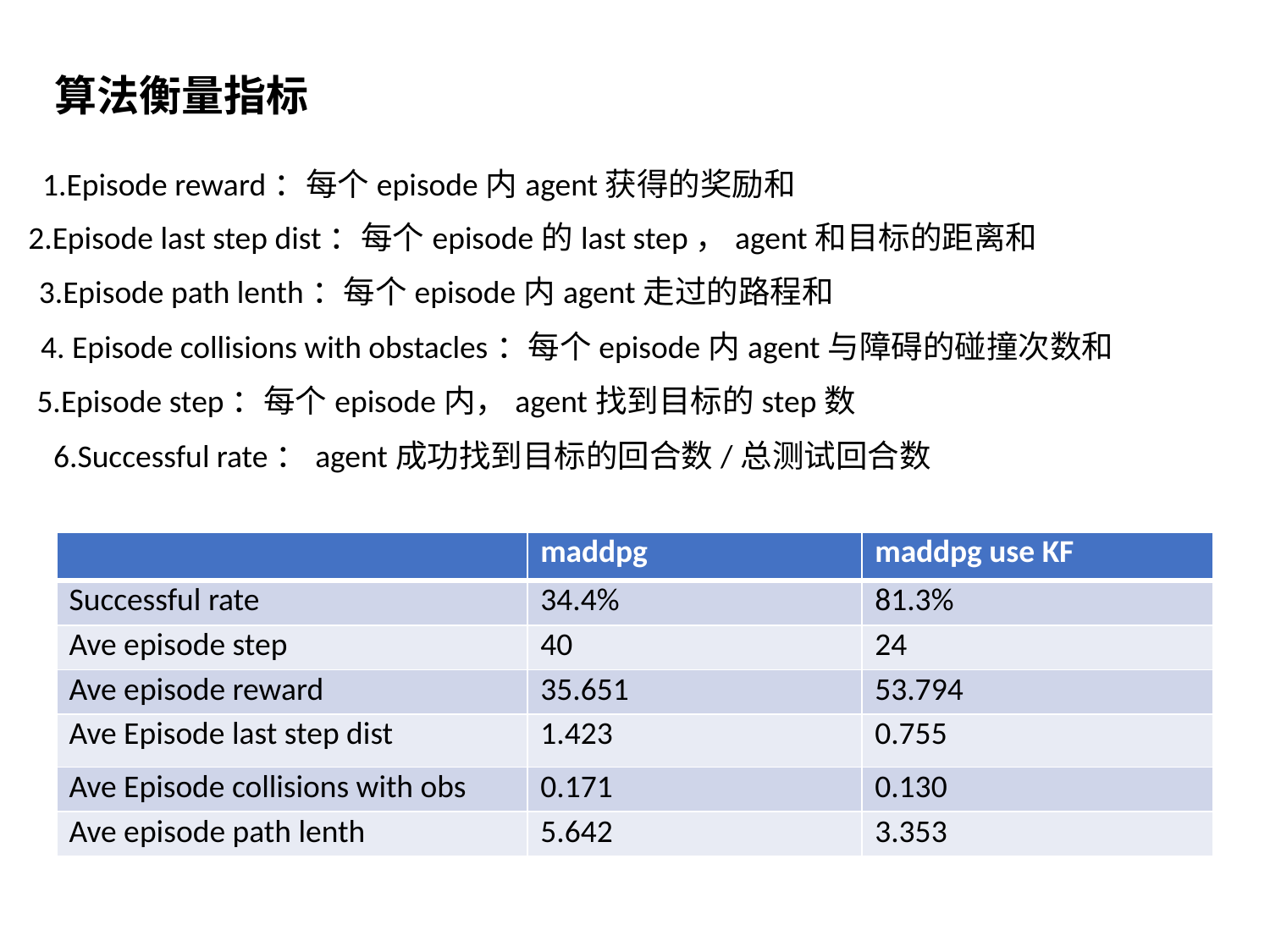

算法衡量指标
1.Episode reward：每个episode内agent获得的奖励和
2.Episode last step dist：每个episode的last step，agent和目标的距离和
3.Episode path lenth：每个episode内agent走过的路程和
4. Episode collisions with obstacles：每个episode内agent与障碍的碰撞次数和
5.Episode step：每个episode内，agent找到目标的step数
6.Successful rate：agent成功找到目标的回合数/总测试回合数
|  | maddpg | maddpg use KF |
| --- | --- | --- |
| Successful rate | 34.4% | 81.3% |
| Ave episode step | 40 | 24 |
| Ave episode reward | 35.651 | 53.794 |
| Ave Episode last step dist | 1.423 | 0.755 |
| Ave Episode collisions with obs | 0.171 | 0.130 |
| Ave episode path lenth | 5.642 | 3.353 |